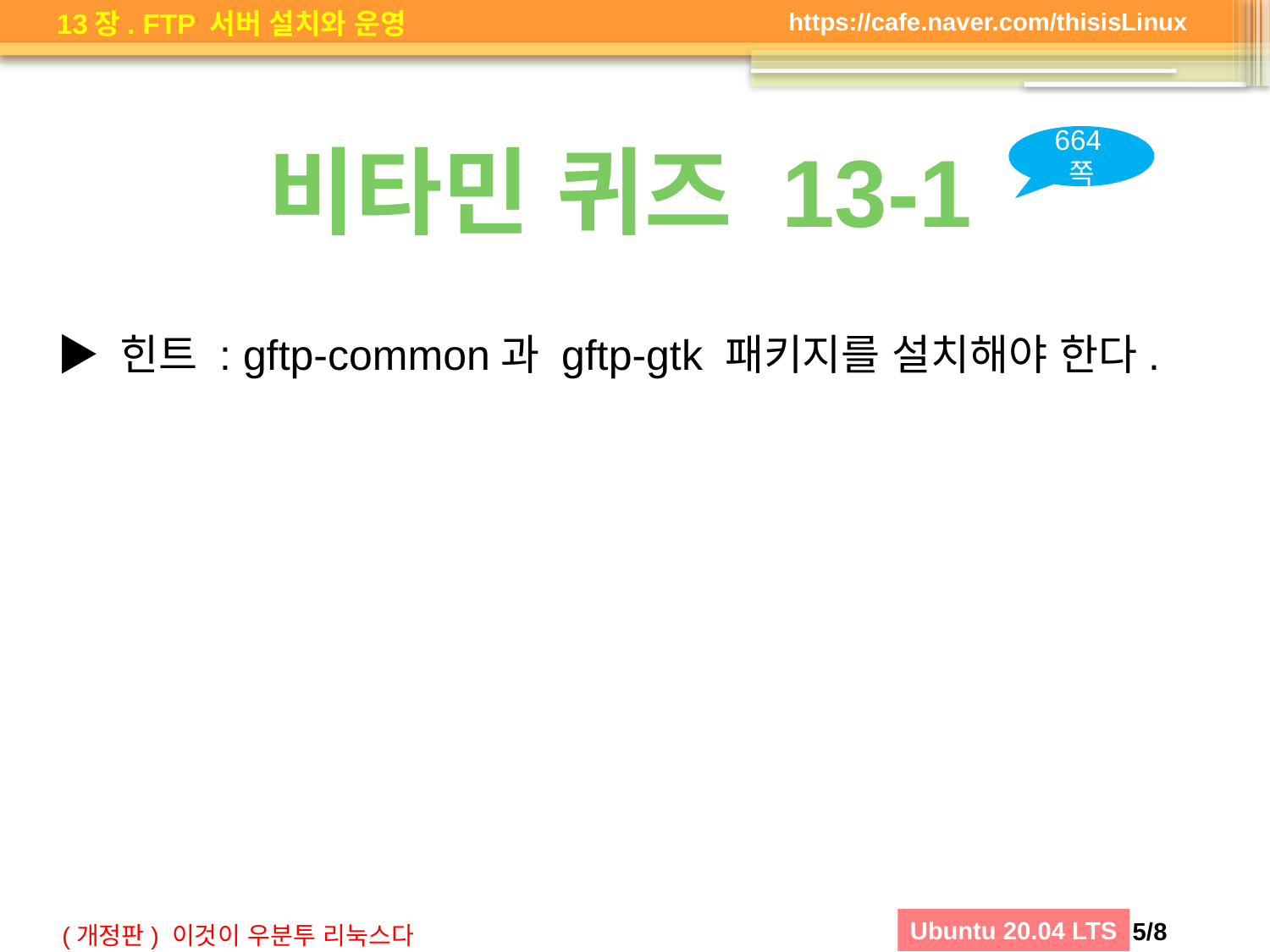

비타민 퀴즈 13-1
664쪽
▶ 힌트 : gftp-common과 gftp-gtk 패키지를 설치해야 한다.